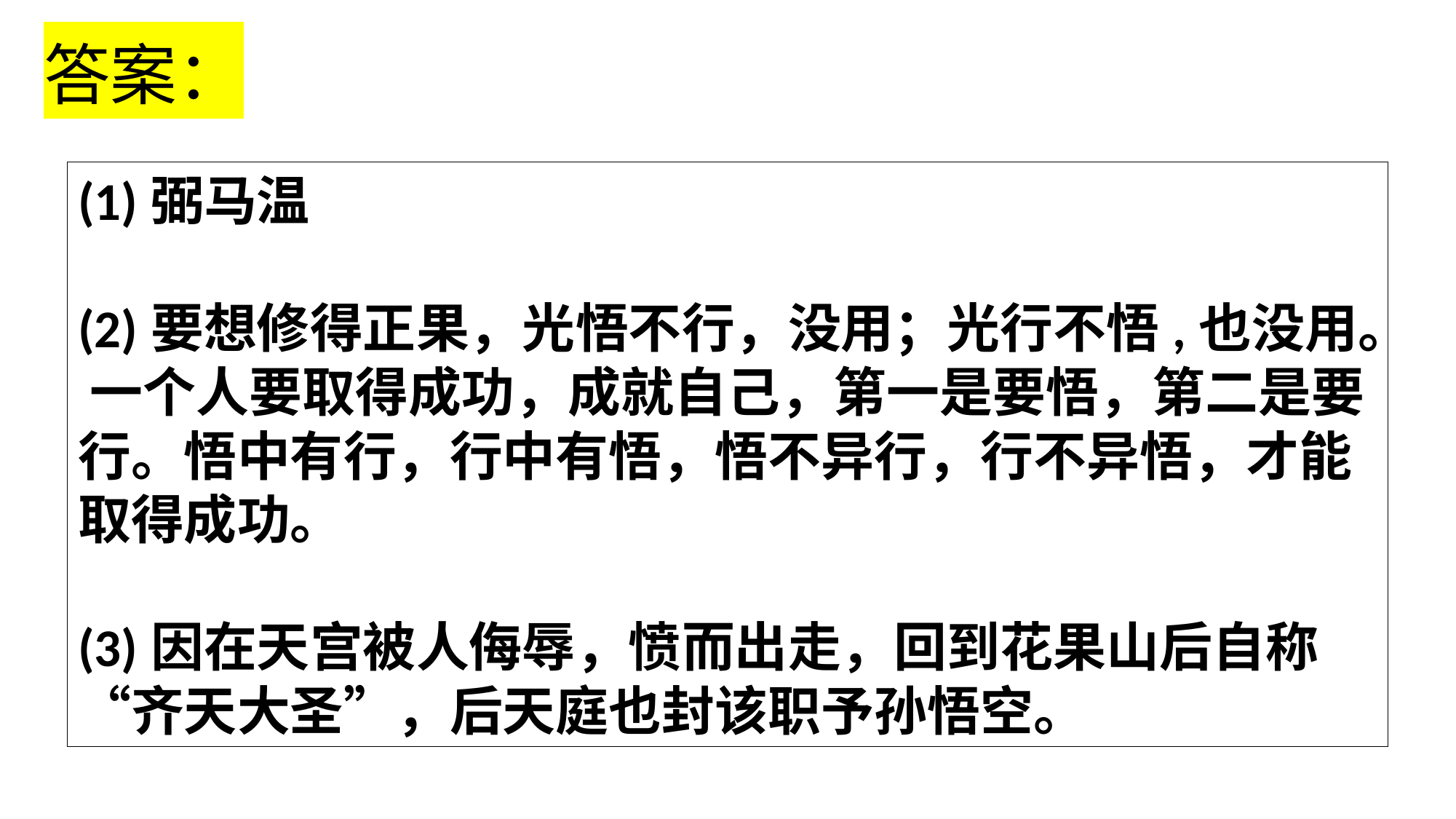

# 答案：
(1)弼马温

(2)要想修得正果，光悟不行，没用；光行不悟,也没用。 一个人要取得成功，成就自己，第一是要悟，第二是要行。悟中有行，行中有悟，悟不异行，行不异悟，才能取得成功。

(3)因在天宫被人侮辱，愤而出走，回到花果山后自称“齐天大圣”，后天庭也封该职予孙悟空。